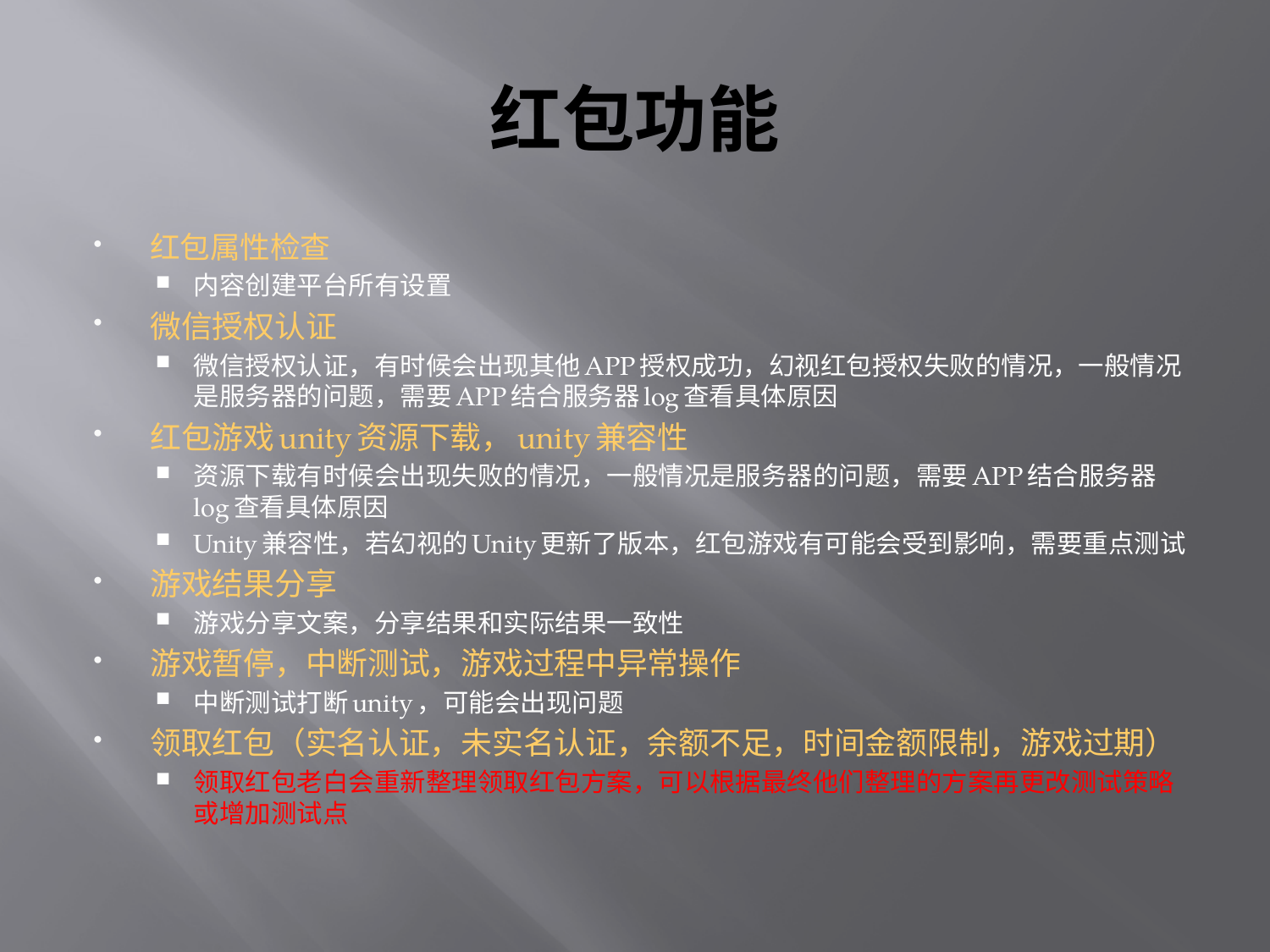

# 红包功能
红包属性检查
内容创建平台所有设置
微信授权认证
微信授权认证，有时候会出现其他APP授权成功，幻视红包授权失败的情况，一般情况是服务器的问题，需要APP结合服务器log查看具体原因
红包游戏unity资源下载，unity兼容性
资源下载有时候会出现失败的情况，一般情况是服务器的问题，需要APP结合服务器log查看具体原因
Unity兼容性，若幻视的Unity更新了版本，红包游戏有可能会受到影响，需要重点测试
游戏结果分享
游戏分享文案，分享结果和实际结果一致性
游戏暂停，中断测试，游戏过程中异常操作
中断测试打断unity，可能会出现问题
领取红包（实名认证，未实名认证，余额不足，时间金额限制，游戏过期）
领取红包老白会重新整理领取红包方案，可以根据最终他们整理的方案再更改测试策略或增加测试点